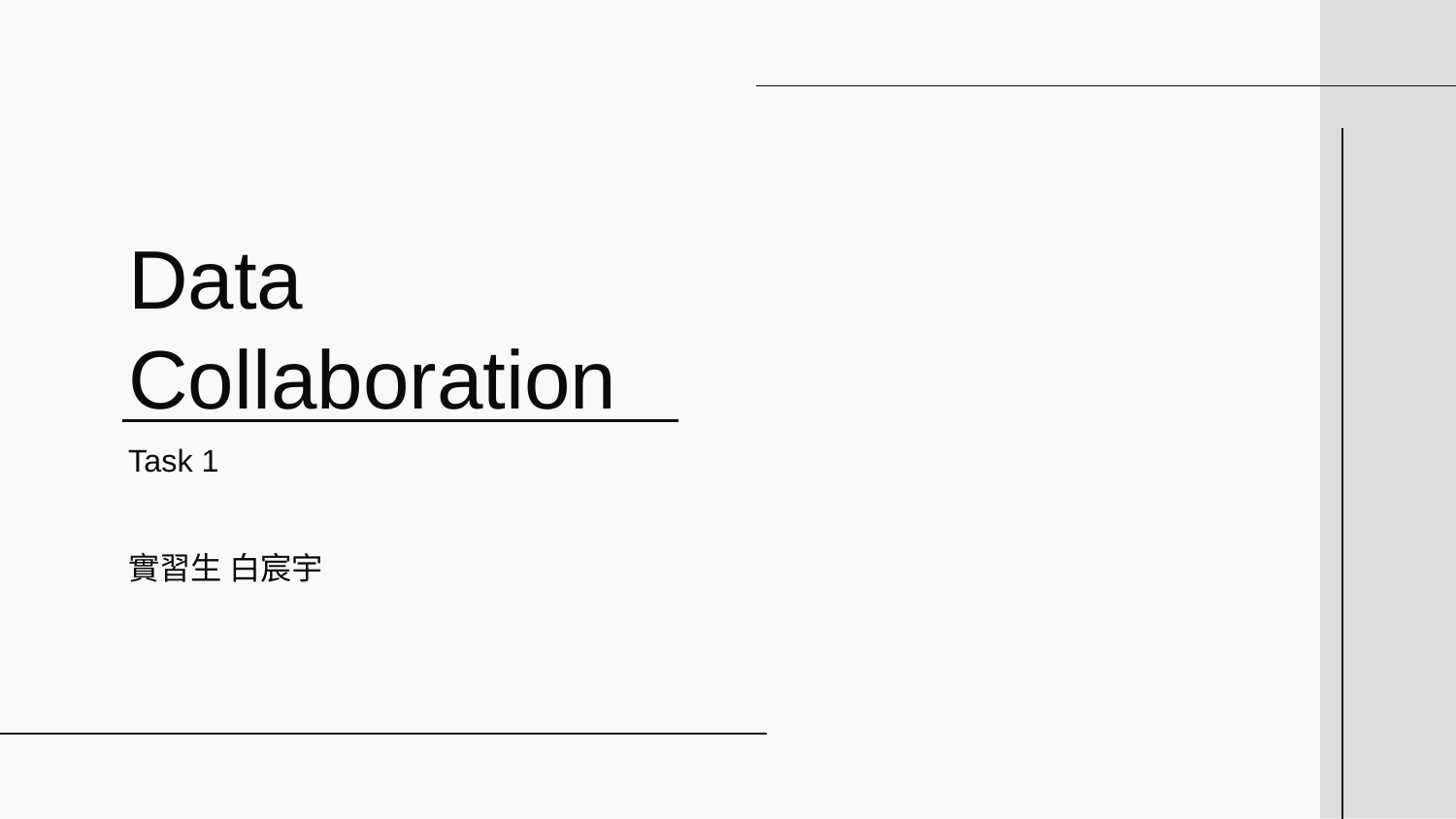

# Data
Collaboration
Task 1
實習生 白宸宇